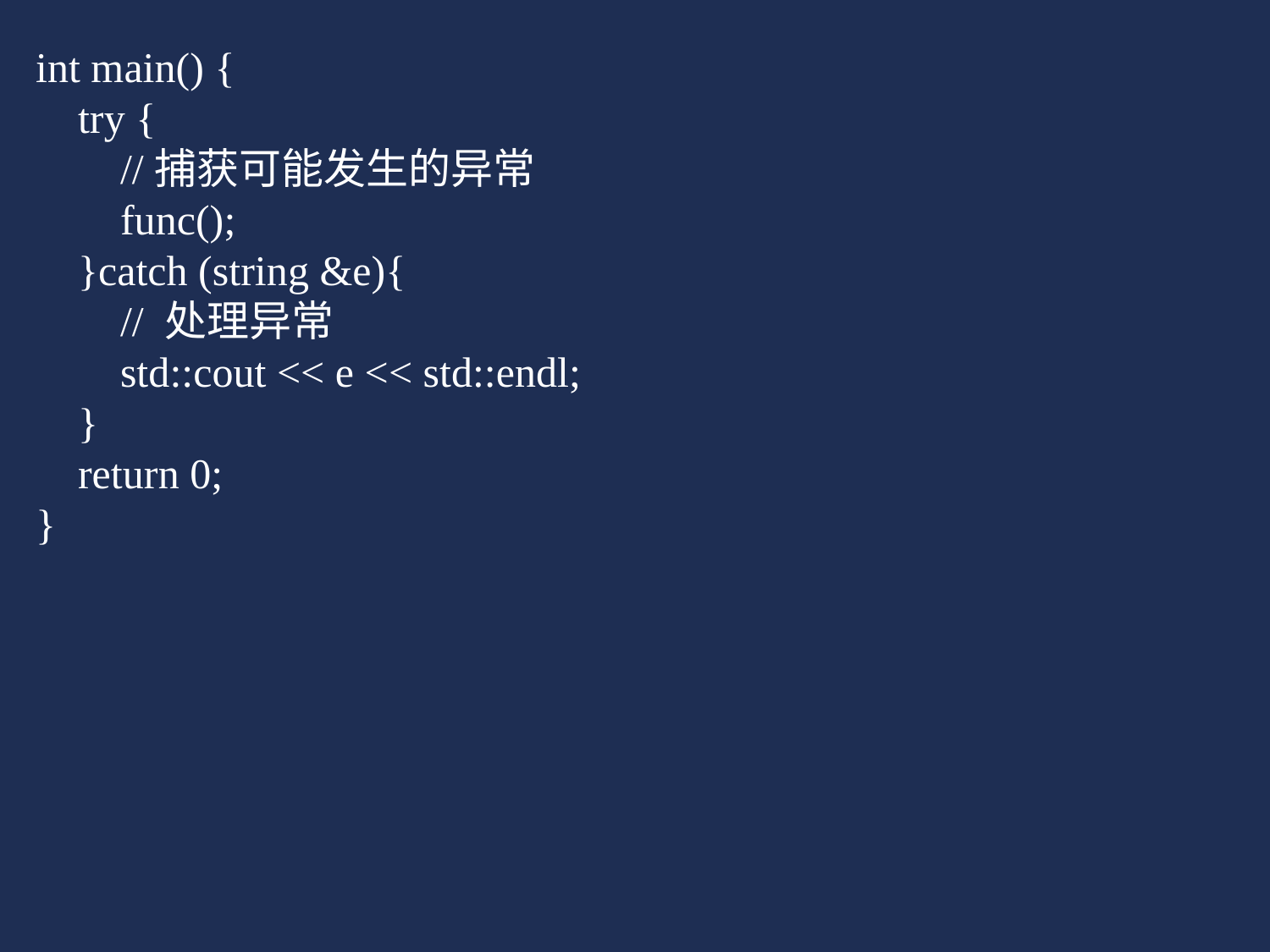

# 异常的再抛出
int main() {
    try {
        //捕获可能发生的异常
        func();
    }catch (string &e){
        // 处理异常
        std::cout << e << std::endl;
    }
    return 0;
}